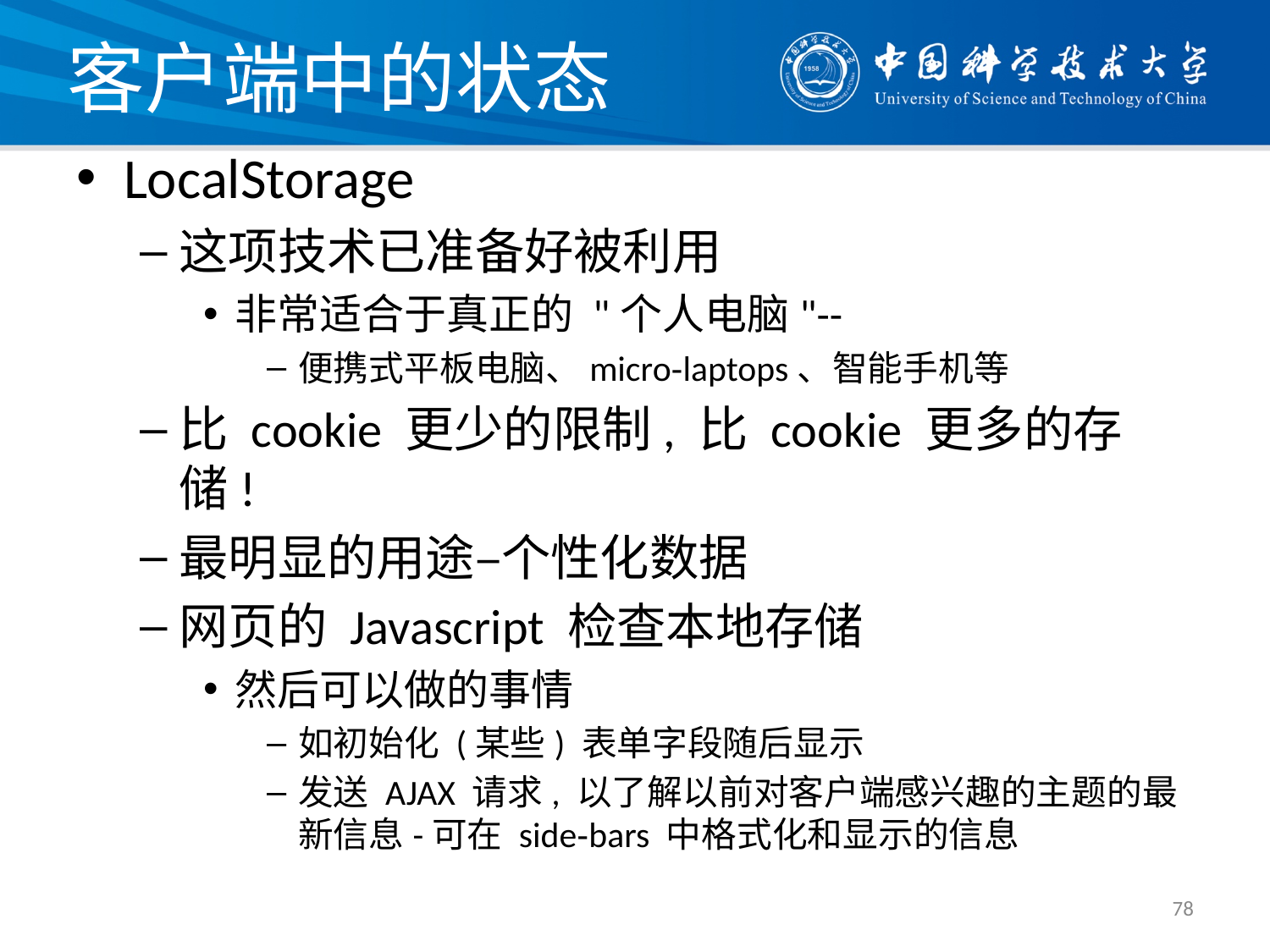

# 客户端中的状态
LocalStorage
这项技术已准备好被利用
非常适合于真正的 "个人电脑"--
便携式平板电脑、micro‐laptops、智能手机等
比 cookie 更少的限制, 比 cookie 更多的存储!
最明显的用途–个性化数据
网页的 Javascript 检查本地存储
然后可以做的事情
如初始化 (某些) 表单字段随后显示
发送 AJAX 请求, 以了解以前对客户端感兴趣的主题的最新信息-可在 side‐bars 中格式化和显示的信息
78